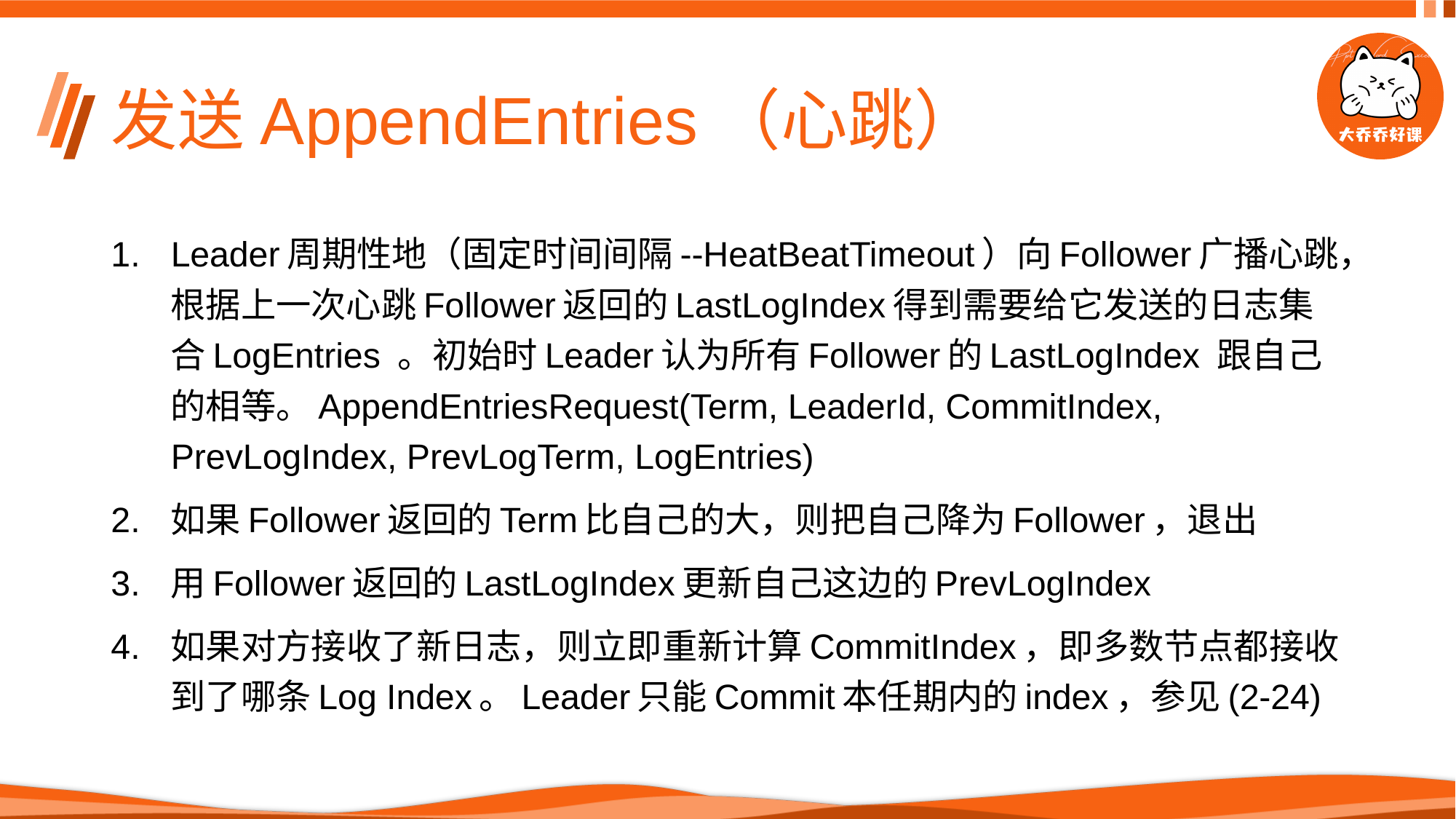

# 发送AppendEntries（心跳）
Leader周期性地（固定时间间隔--HeatBeatTimeout）向Follower广播心跳，根据上一次心跳Follower返回的LastLogIndex得到需要给它发送的日志集合LogEntries 。初始时Leader认为所有Follower的LastLogIndex 跟自己的相等。AppendEntriesRequest(Term, LeaderId, CommitIndex, PrevLogIndex, PrevLogTerm, LogEntries)
如果Follower返回的Term比自己的大，则把自己降为Follower，退出
用Follower返回的LastLogIndex更新自己这边的PrevLogIndex
如果对方接收了新日志，则立即重新计算CommitIndex，即多数节点都接收到了哪条Log Index。Leader只能Commit本任期内的index，参见(2-24)